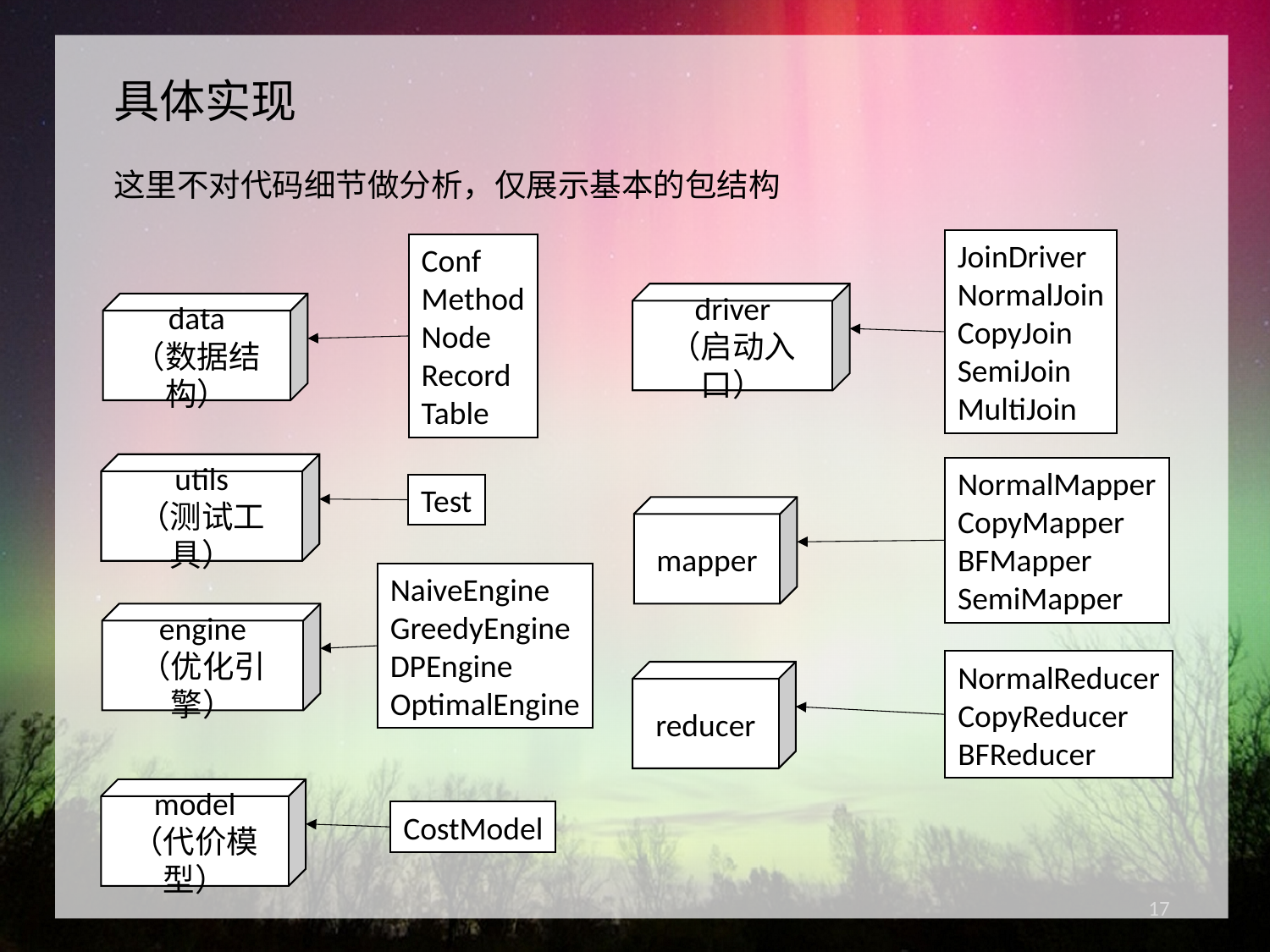

具体实现

这里不对代码细节做分析，仅展示基本的包结构
JoinDriver
NormalJoin
CopyJoin
SemiJoin
MultiJoin
Conf
Method
Node
Record
Table
driver
（启动入口）
data
（数据结构）
utils
（测试工具）
NormalMapper
CopyMapper
BFMapper
SemiMapper
Test
mapper
NaiveEngine
GreedyEngine
DPEngine
OptimalEngine
engine
（优化引擎）
NormalReducer
CopyReducer
BFReducer
reducer
model
（代价模型）
CostModel
17